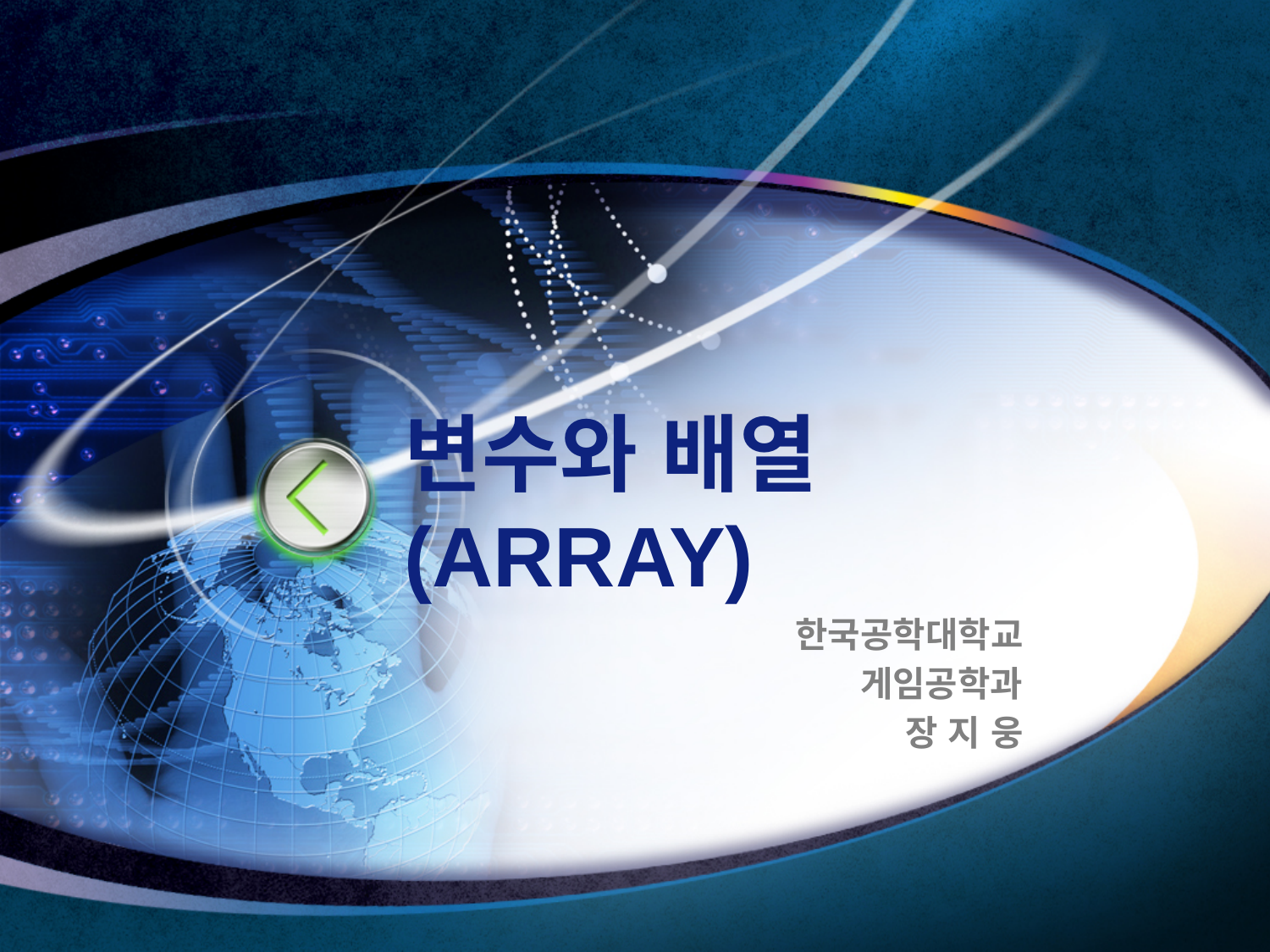

# 변수와 배열(ARRAY)
한국공학대학교
게임공학과
장 지 웅